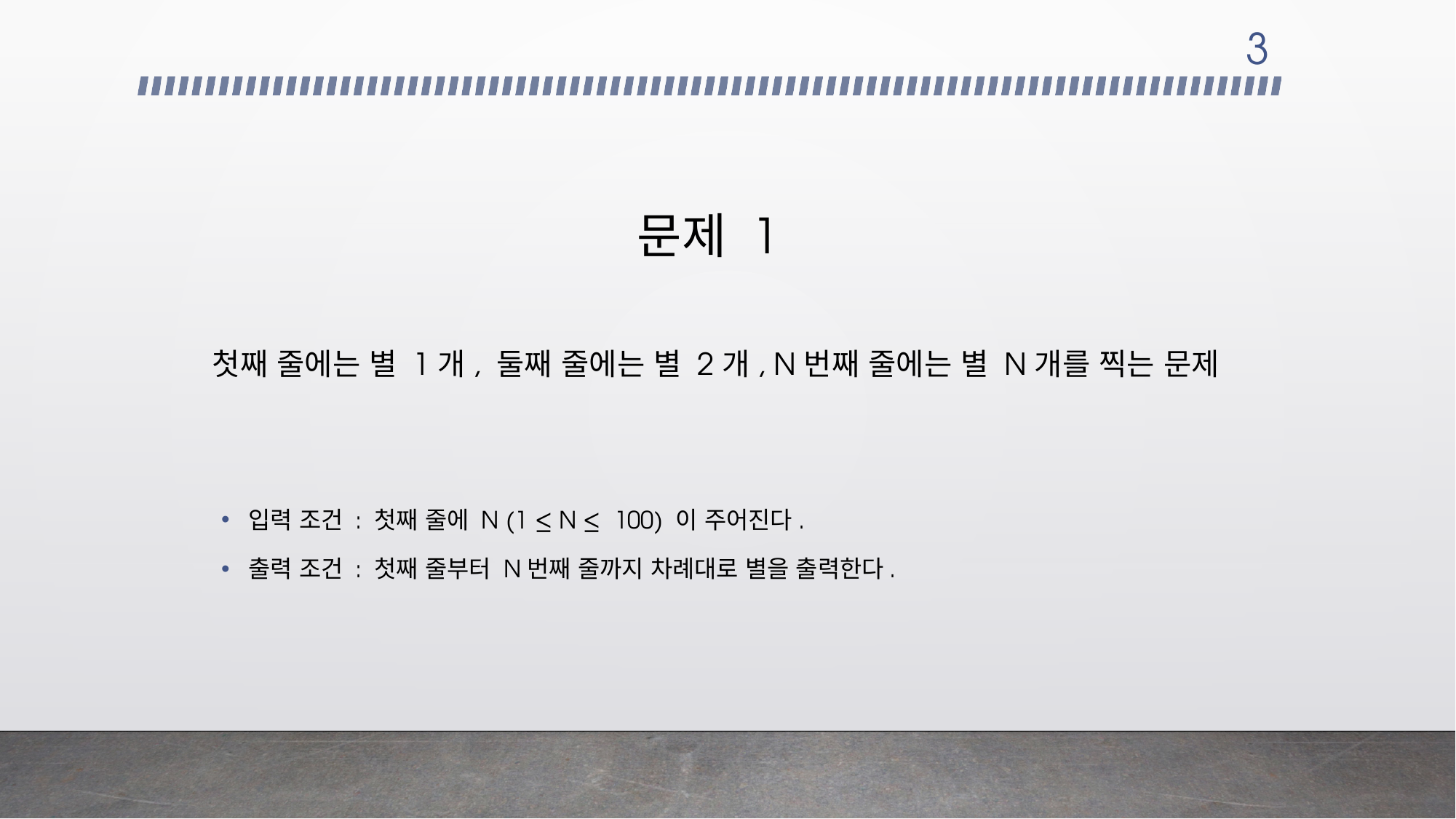

3
# 문제 1
 첫째 줄에는 별 1개, 둘째 줄에는 별 2개, N번째 줄에는 별 N개를 찍는 문제
입력 조건 : 첫째 줄에 N (1 ≤ N ≤  100) 이 주어진다.
출력 조건 : 첫째 줄부터 N번째 줄까지 차례대로 별을 출력한다.